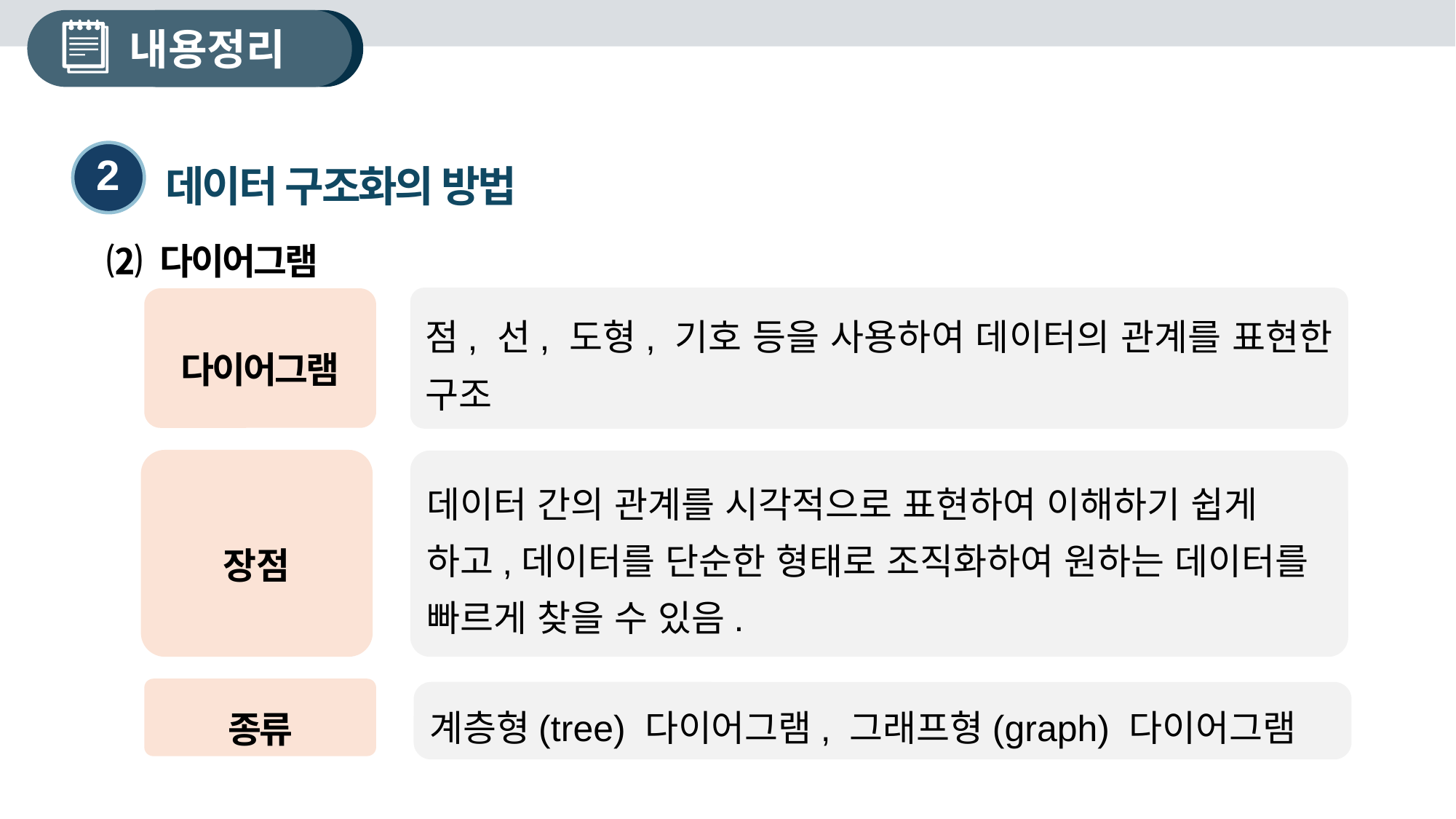

내용정리

2
데이터 구조화의 방법
⑵ 다이어그램
점, 선, 도형, 기호 등을 사용하여 데이터의 관계를 표현한 구조
다이어그램
장점
데이터 간의 관계를 시각적으로 표현하여 이해하기 쉽게 하고,데이터를 단순한 형태로 조직화하여 원하는 데이터를 빠르게 찾을 수 있음.
▲표를 이용한 데이터 구조화의 예
종류
계층형(tree) 다이어그램, 그래프형(graph) 다이어그램